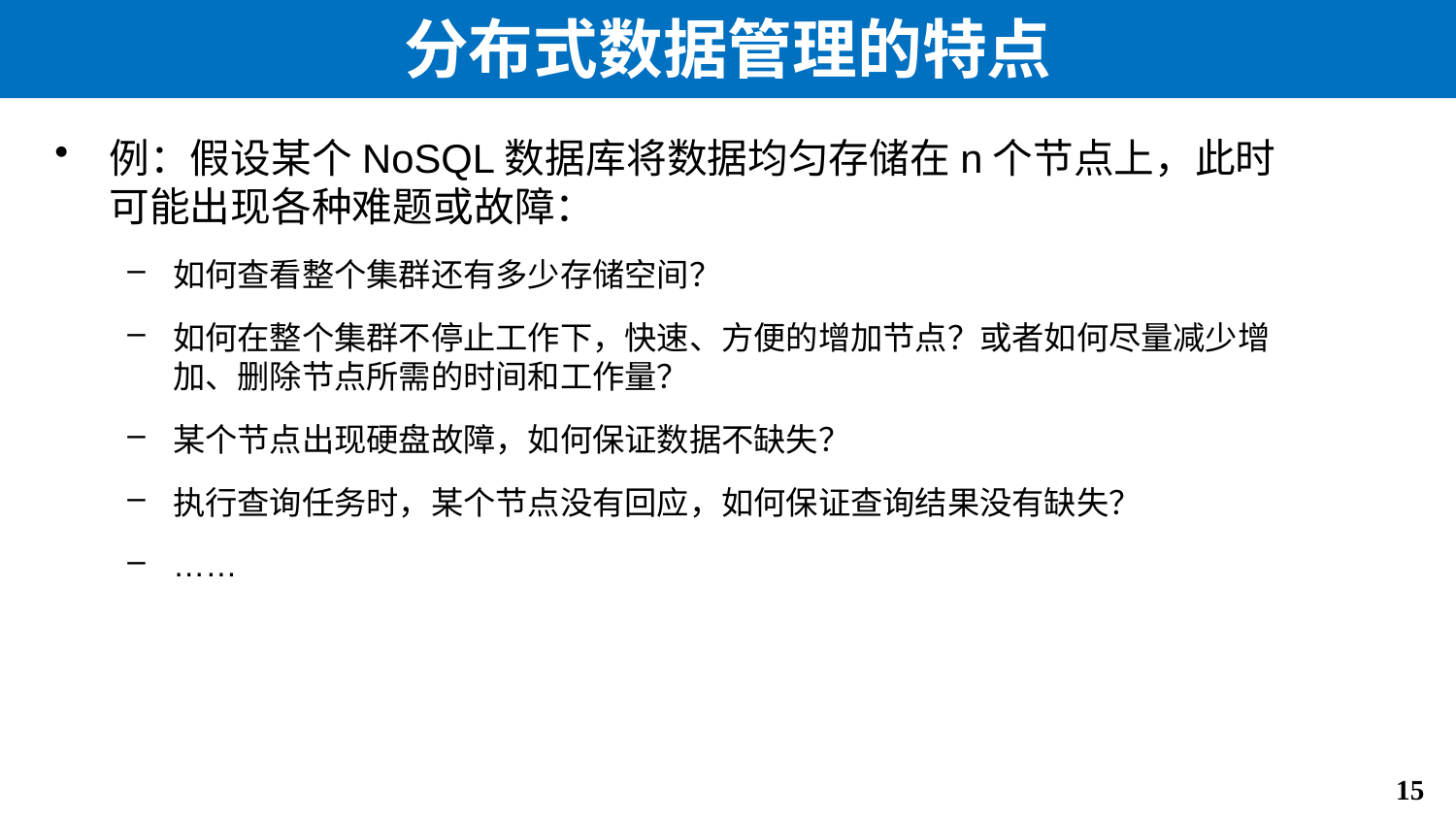

# 分布式数据管理的特点
例：假设某个NoSQL数据库将数据均匀存储在n个节点上，此时可能出现各种难题或故障：
如何查看整个集群还有多少存储空间？
如何在整个集群不停止工作下，快速、方便的增加节点？或者如何尽量减少增加、删除节点所需的时间和工作量？
某个节点出现硬盘故障，如何保证数据不缺失？
执行查询任务时，某个节点没有回应，如何保证查询结果没有缺失？
……